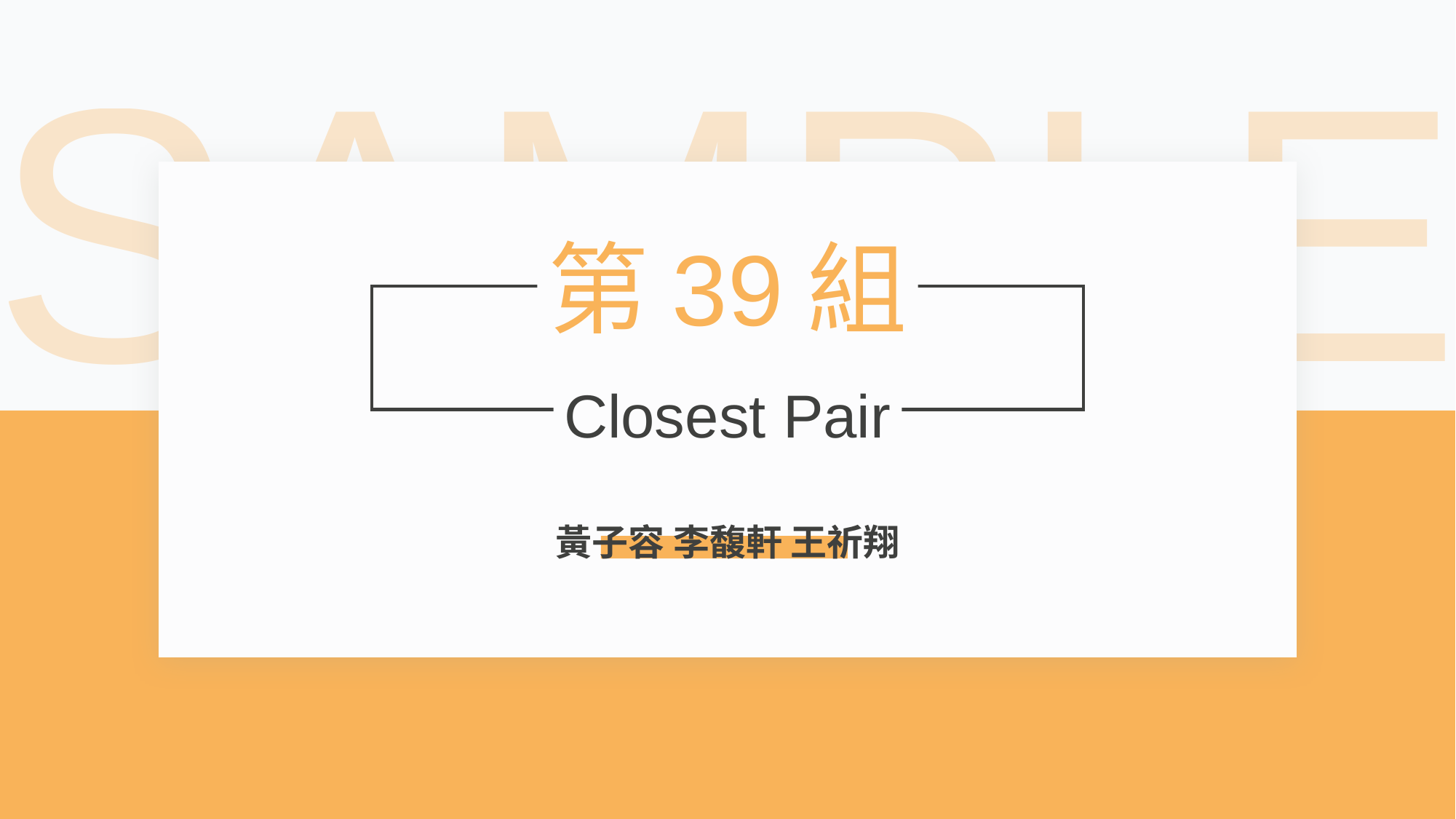

SAMPLE

第39組

Closest Pair

黃子容 李馥軒 王祈翔